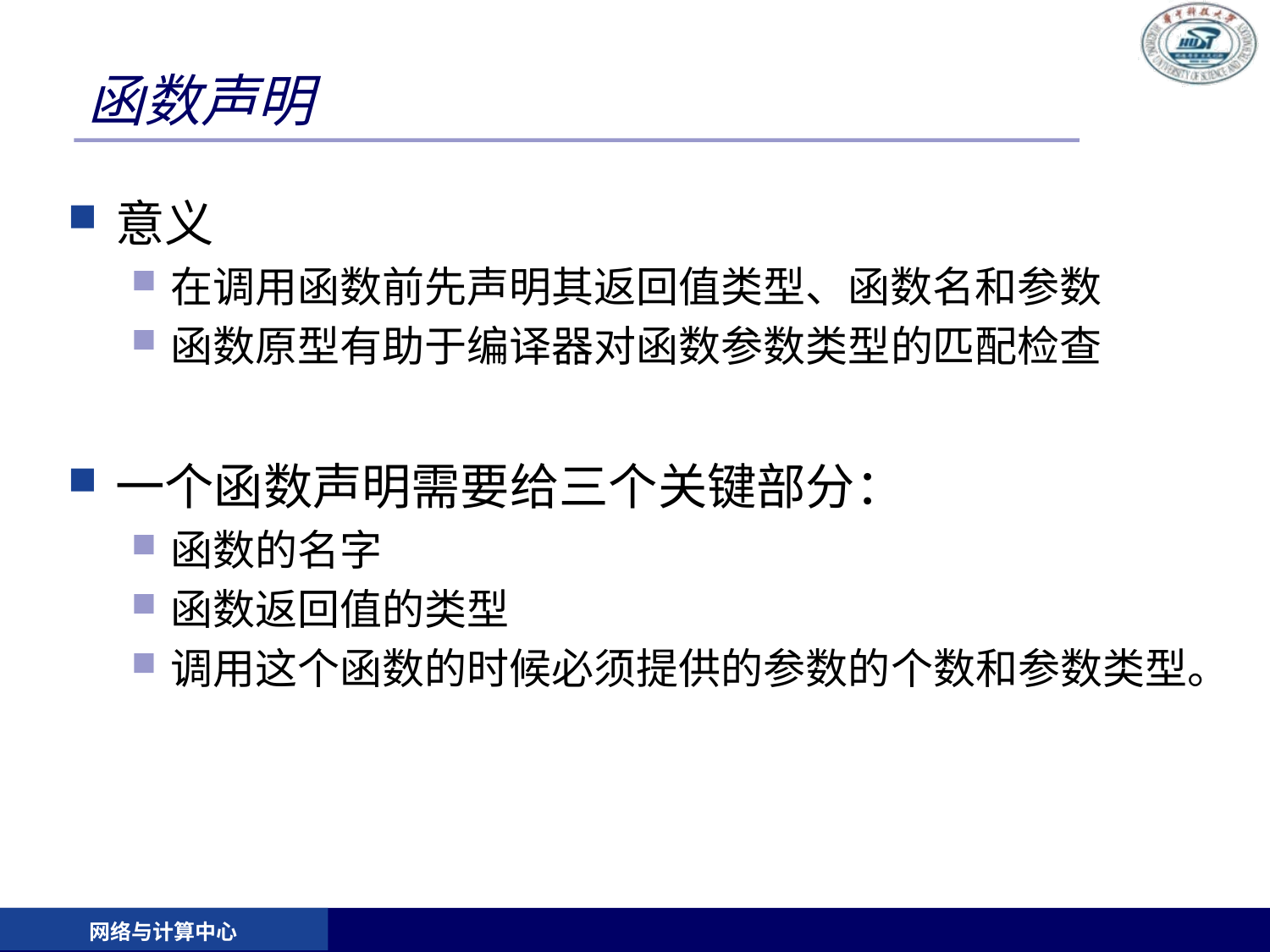

# 函数声明
意义
在调用函数前先声明其返回值类型、函数名和参数
函数原型有助于编译器对函数参数类型的匹配检查

一个函数声明需要给三个关键部分：
函数的名字
函数返回值的类型
调用这个函数的时候必须提供的参数的个数和参数类型。

网络与计算中心